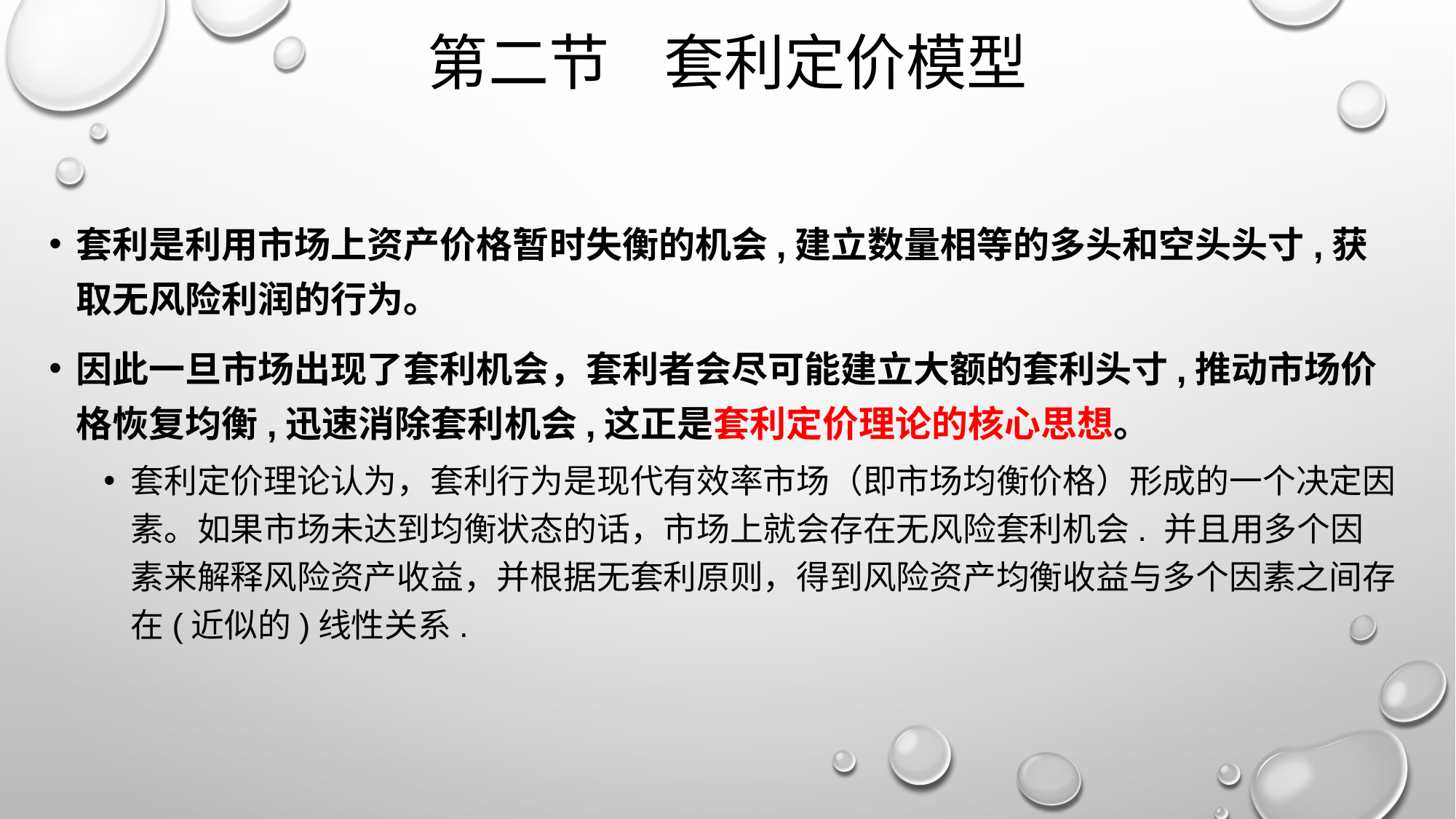

第二节    套利定价模型
套利是利用市场上资产价格暂时失衡的机会,建立数量相等的多头和空头头寸,获取无风险利润的行为。
因此一旦市场出现了套利机会，套利者会尽可能建立大额的套利头寸,推动市场价格恢复均衡,迅速消除套利机会,这正是套利定价理论的核心思想。
套利定价理论认为，套利行为是现代有效率市场（即市场均衡价格）形成的一个决定因素。如果市场未达到均衡状态的话，市场上就会存在无风险套利机会. 并且用多个因素来解释风险资产收益，并根据无套利原则，得到风险资产均衡收益与多个因素之间存在(近似的)线性关系.